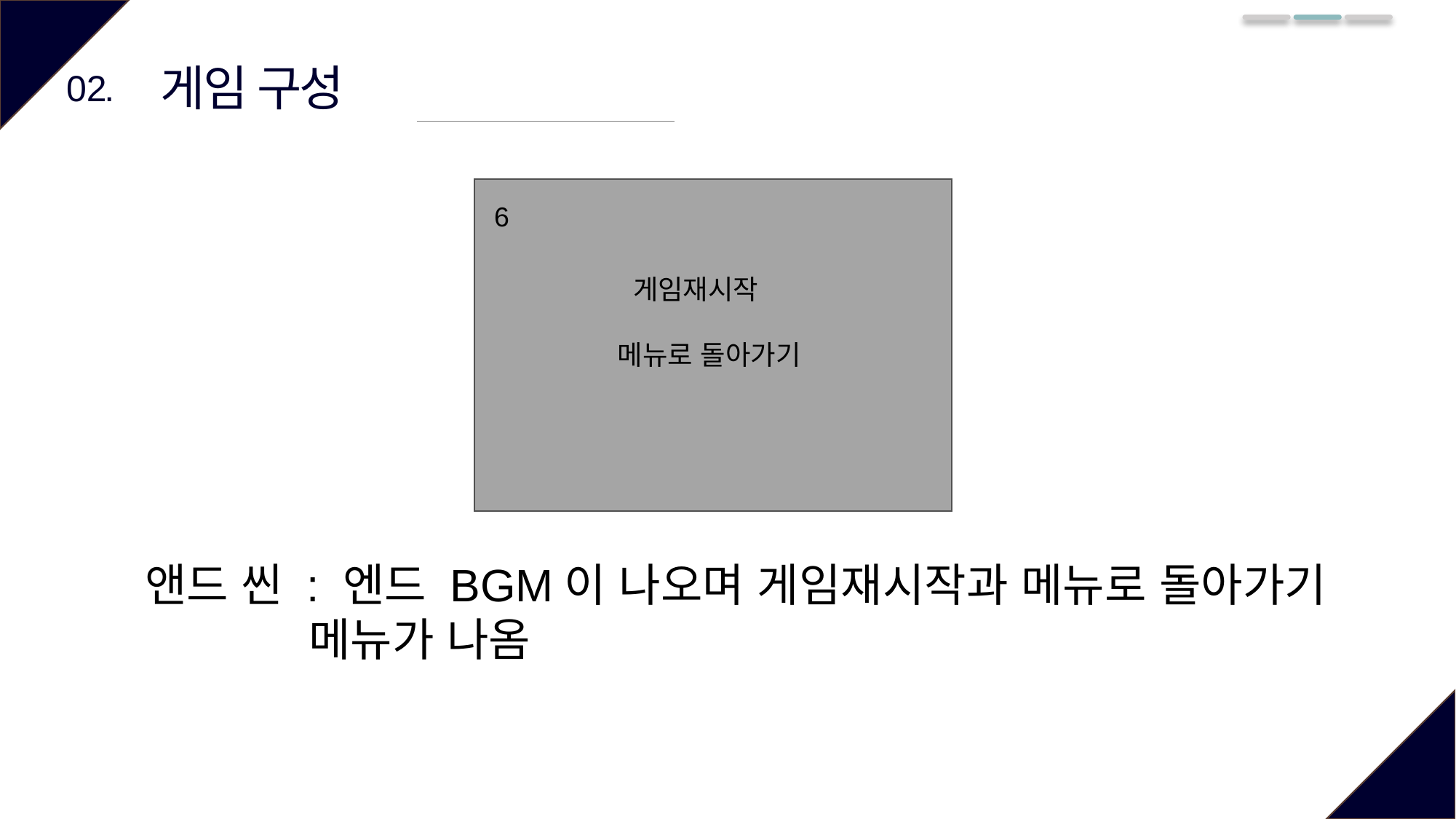

게임 구성
02.

6
         게임재시작

       메뉴로 돌아가기
앤드 씬 : 엔드 BGM이 나오며 게임재시작과 메뉴로 돌아가기
            메뉴가 나옴